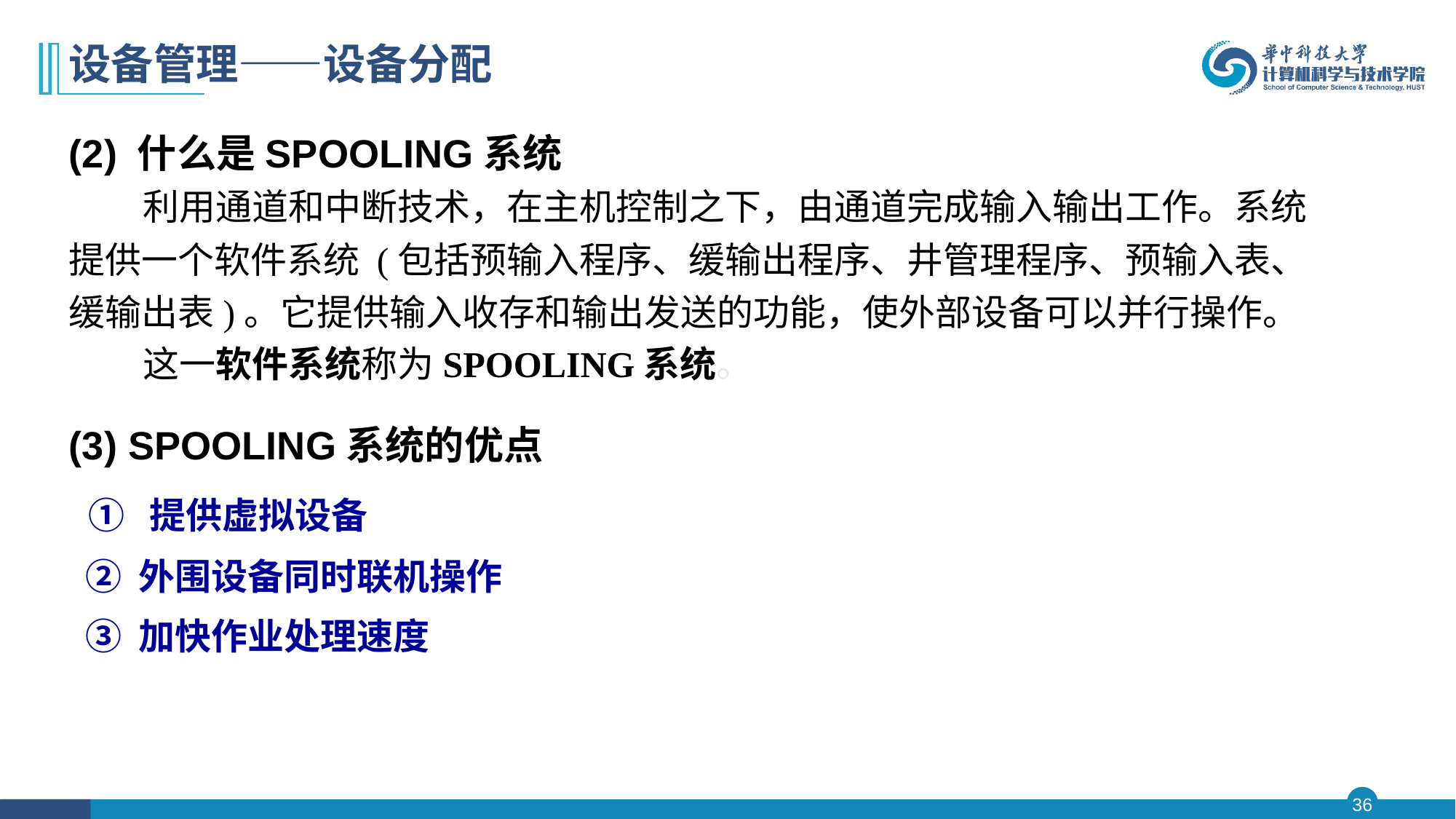

# 设备管理——设备分配
(2) 什么是SPOOLING系统
        利用通道和中断技术，在主机控制之下，由通道完成输入输出工作。系统提供一个软件系统 (包括预输入程序、缓输出程序、井管理程序、预输入表、缓输出表)。它提供输入收存和输出发送的功能，使外部设备可以并行操作。
        这一软件系统称为SPOOLING系统。
(3) SPOOLING系统的优点
  ①  提供虚拟设备
  ② 外围设备同时联机操作
  ③ 加快作业处理速度